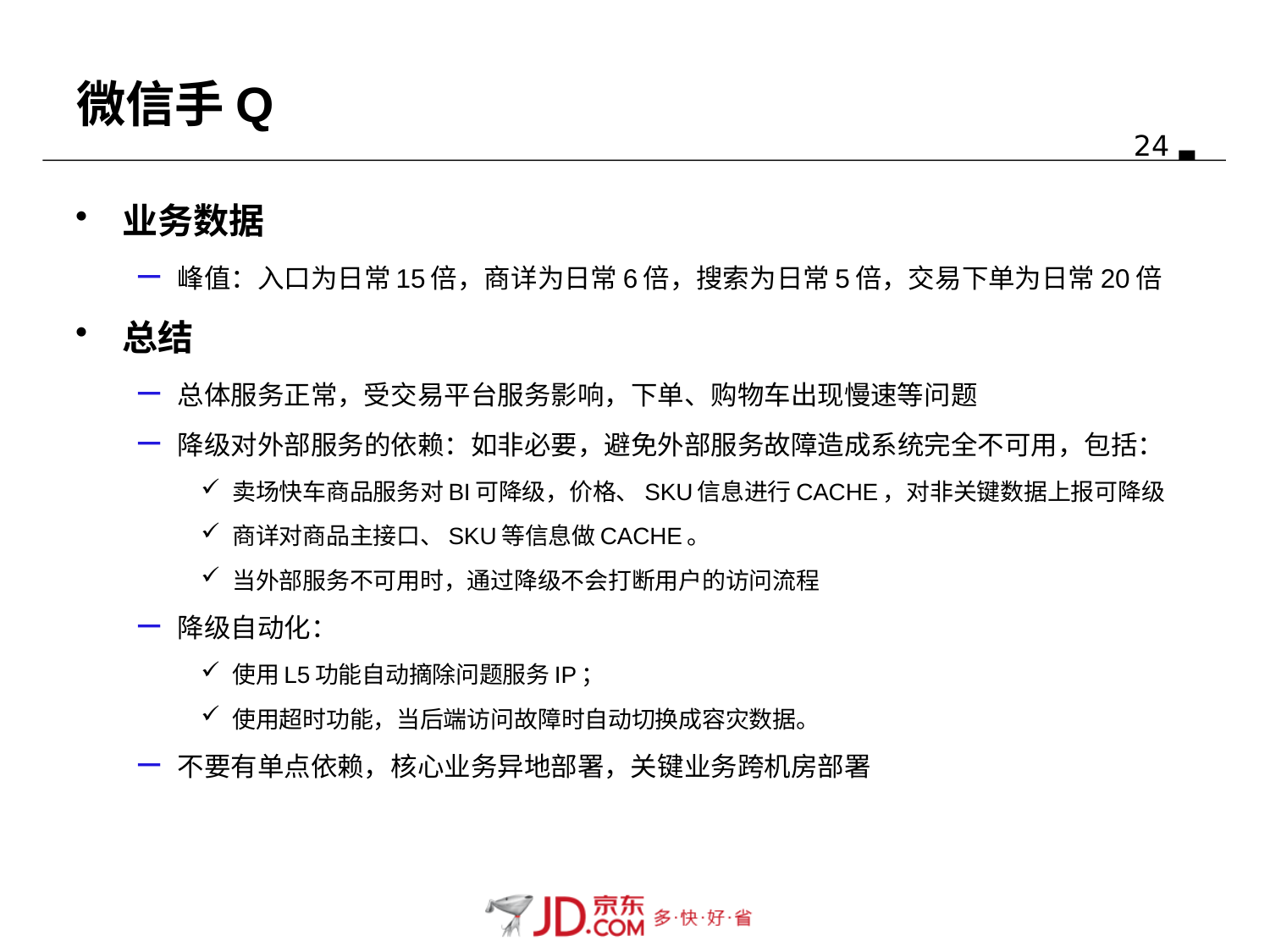

# 微信手Q
业务数据
峰值：入口为日常15倍，商详为日常6倍，搜索为日常5倍，交易下单为日常20倍
总结
总体服务正常，受交易平台服务影响，下单、购物车出现慢速等问题
降级对外部服务的依赖：如非必要，避免外部服务故障造成系统完全不可用，包括：
卖场快车商品服务对BI可降级，价格、SKU信息进行CACHE，对非关键数据上报可降级
商详对商品主接口、SKU等信息做CACHE。
当外部服务不可用时，通过降级不会打断用户的访问流程
降级自动化：
使用L5功能自动摘除问题服务IP；
使用超时功能，当后端访问故障时自动切换成容灾数据。
不要有单点依赖，核心业务异地部署，关键业务跨机房部署